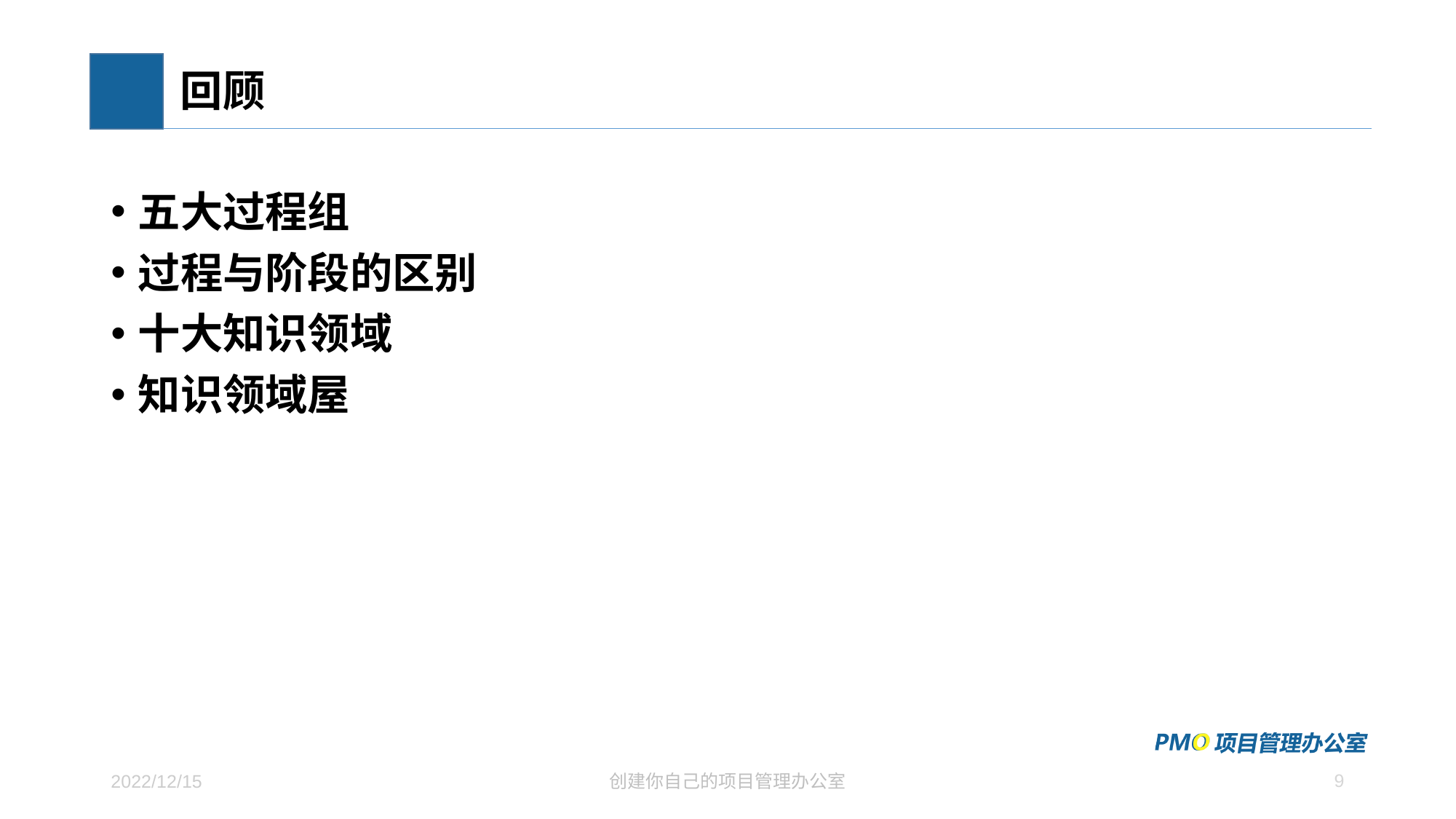

# 回顾
五大过程组
过程与阶段的区别
十大知识领域
知识领域屋
9
2022/12/15
创建你自己的项目管理办公室